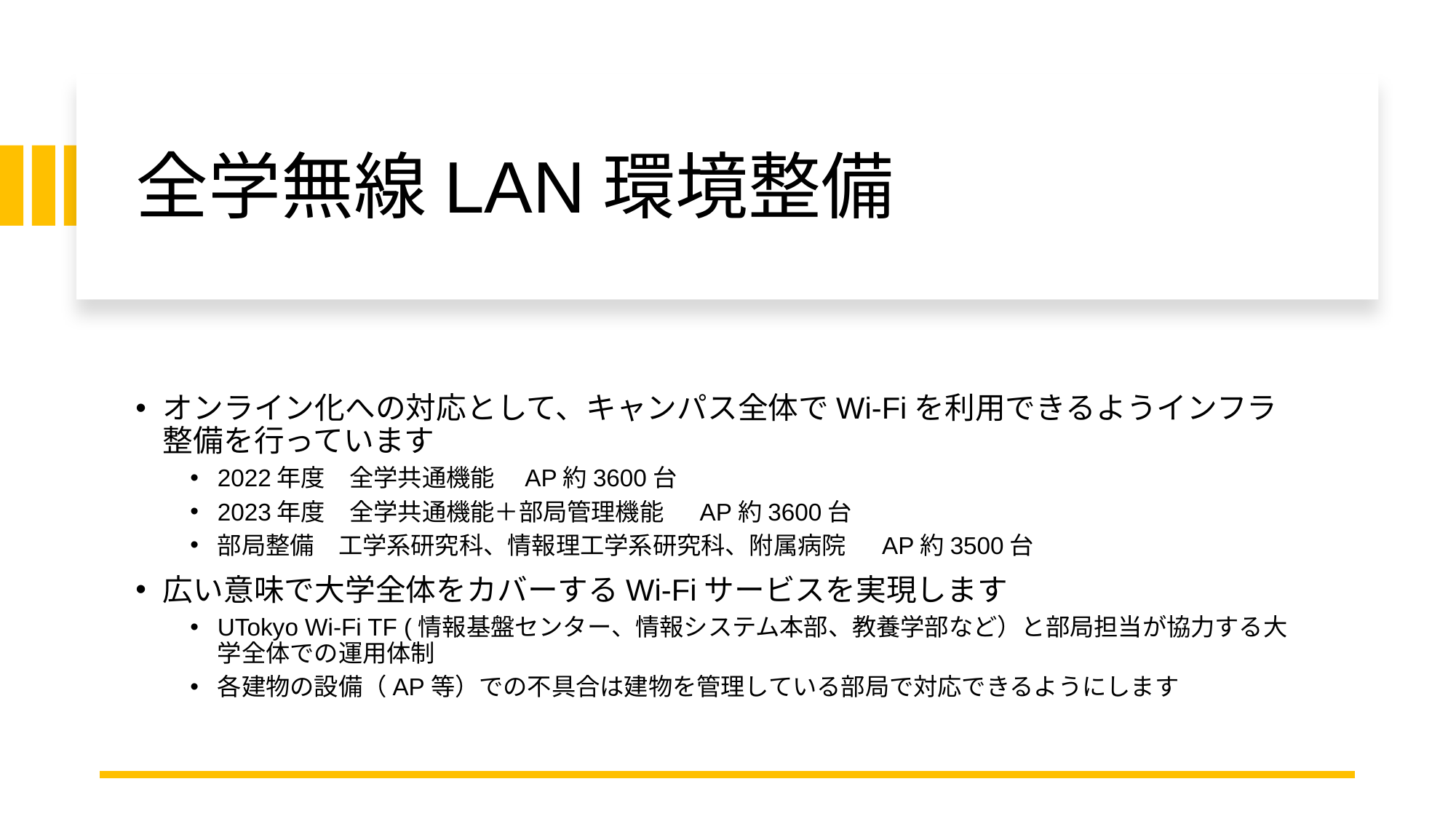

# 全学無線LAN環境整備

オンライン化への対応として、キャンパス全体でWi-Fiを利用できるようインフラ整備を行っています
2022年度　全学共通機能　AP約3600台
2023年度　全学共通機能＋部局管理機能　 AP約3600台
部局整備　工学系研究科、情報理工学系研究科、附属病院　 AP約3500台
広い意味で大学全体をカバーするWi-Fiサービスを実現します
UTokyo Wi-Fi TF (情報基盤センター、情報システム本部、教養学部など）と部局担当が協力する大学全体での運用体制
各建物の設備（AP等）での不具合は建物を管理している部局で対応できるようにします